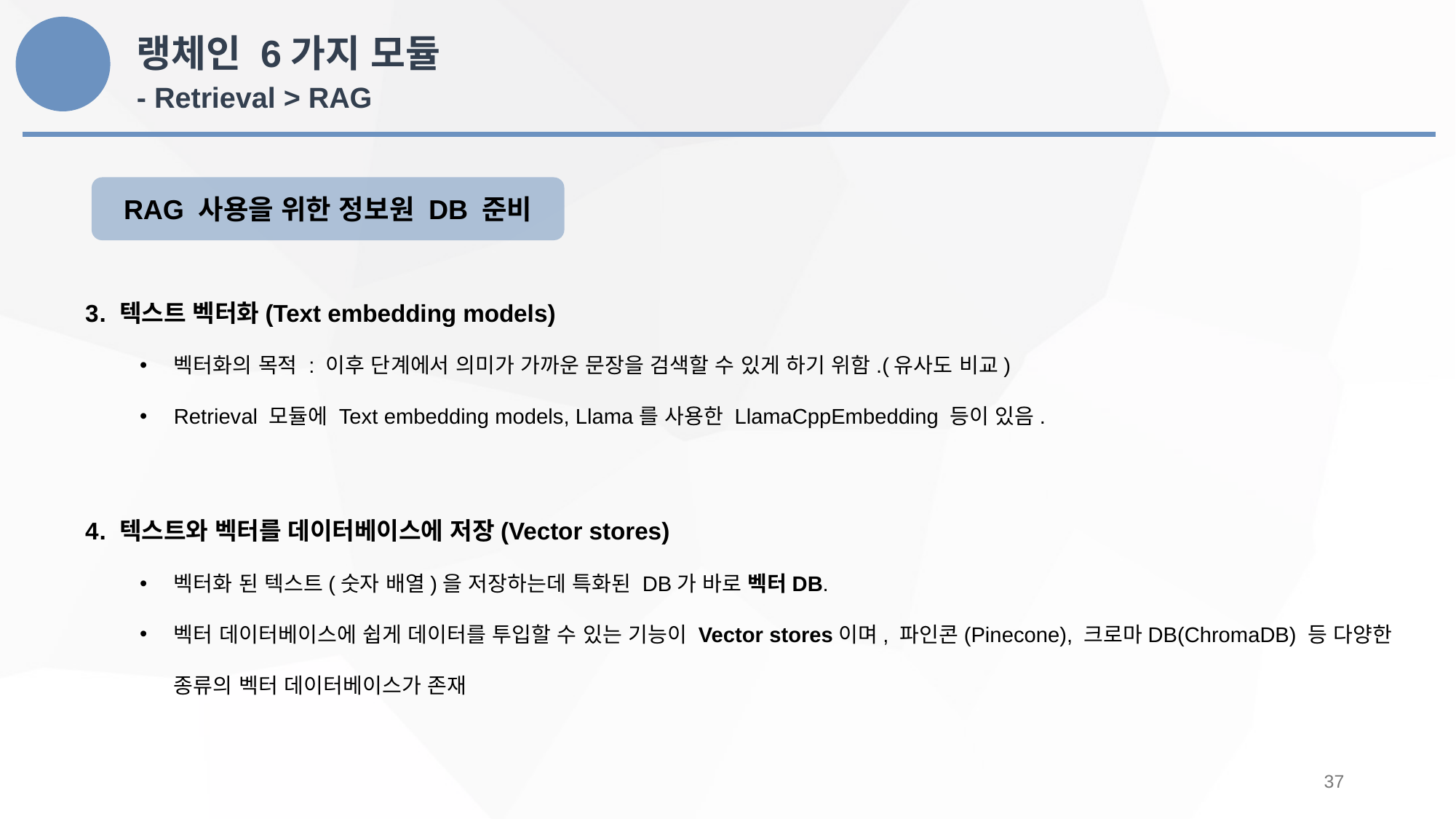

랭체인 6가지 모듈
- Retrieval > RAG
RAG 사용을 위한 정보원 DB 준비
 텍스트 벡터화(Text embedding models)
벡터화의 목적 : 이후 단계에서 의미가 가까운 문장을 검색할 수 있게 하기 위함.(유사도 비교)
Retrieval 모듈에 Text embedding models, Llama를 사용한 LlamaCppEmbedding 등이 있음.

 텍스트와 벡터를 데이터베이스에 저장(Vector stores)
벡터화 된 텍스트(숫자 배열)을 저장하는데 특화된 DB가 바로 벡터DB.
벡터 데이터베이스에 쉽게 데이터를 투입할 수 있는 기능이 Vector stores이며, 파인콘(Pinecone), 크로마DB(ChromaDB) 등 다양한 종류의 벡터 데이터베이스가 존재
37